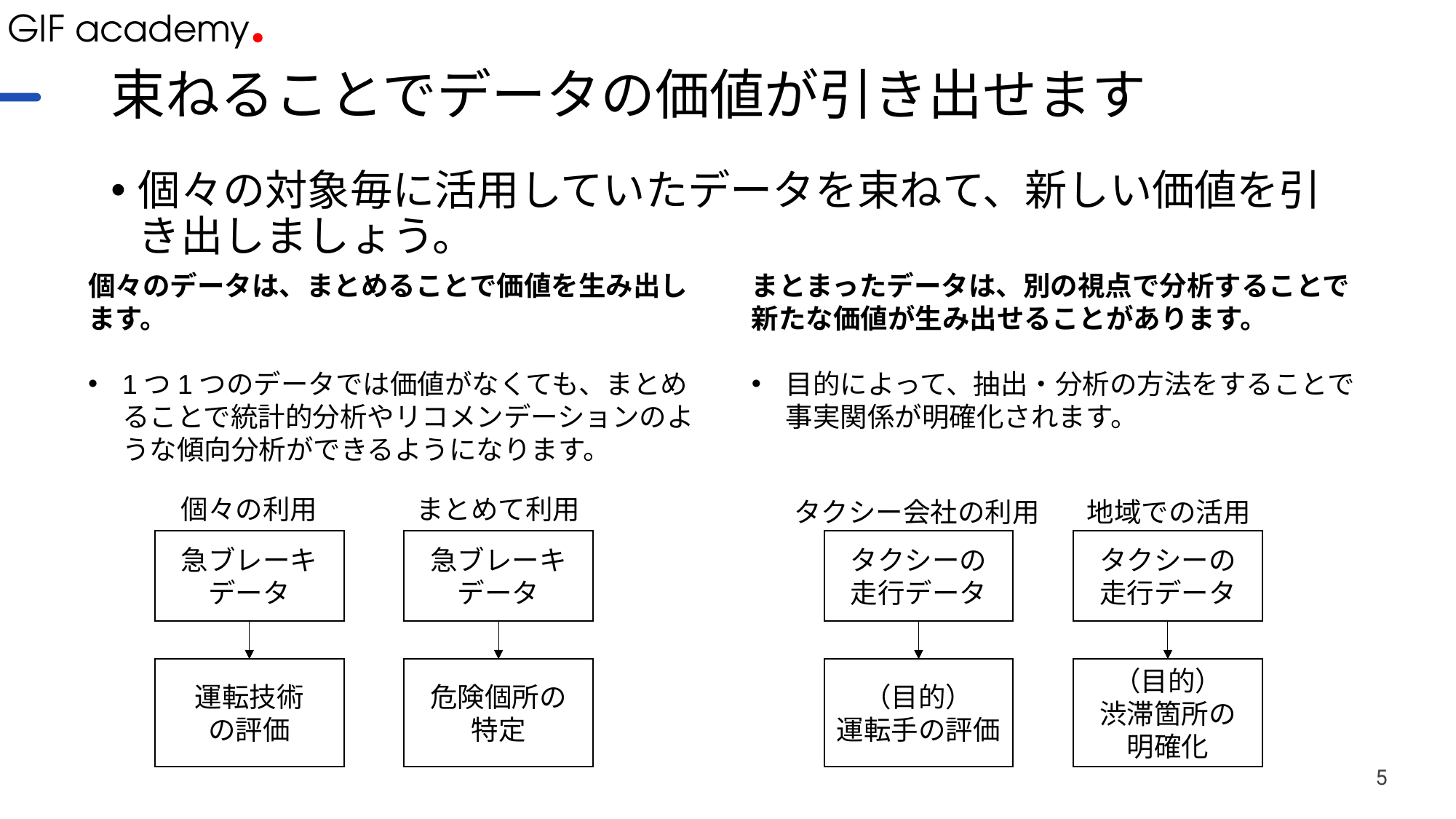

# 束ねることでデータの価値が引き出せます
個々の対象毎に活用していたデータを束ねて、新しい価値を引き出しましょう。
個々のデータは、まとめることで価値を生み出します。

1つ1つのデータでは価値がなくても、まとめることで統計的分析やリコメンデーションのような傾向分析ができるようになります。
まとまったデータは、別の視点で分析することで新たな価値が生み出せることがあります。

目的によって、抽出・分析の方法をすることで事実関係が明確化されます。

個々の利用
まとめて利用
タクシー会社の利用
地域での活用
急ブレーキデータ
急ブレーキデータ
タクシーの
走行データ
タクシーの
走行データ
運転技術
の評価
危険個所の
特定
（目的）
運転手の評価
（目的）
渋滞箇所の
明確化
5